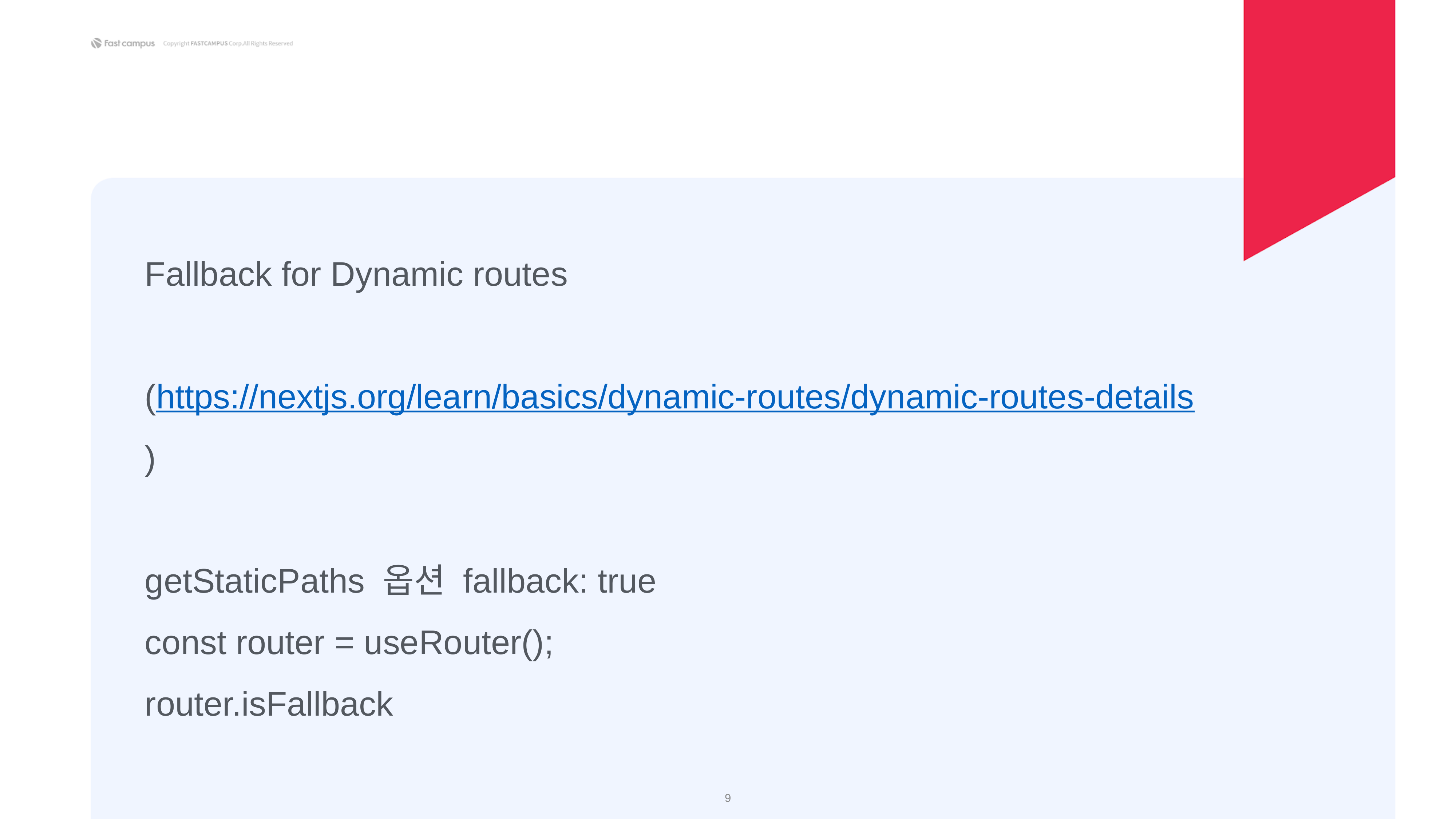

Fallback for Dynamic routes

(https://nextjs.org/learn/basics/dynamic-routes/dynamic-routes-details)

getStaticPaths 옵션 fallback: true
const router = useRouter();
router.isFallback

9